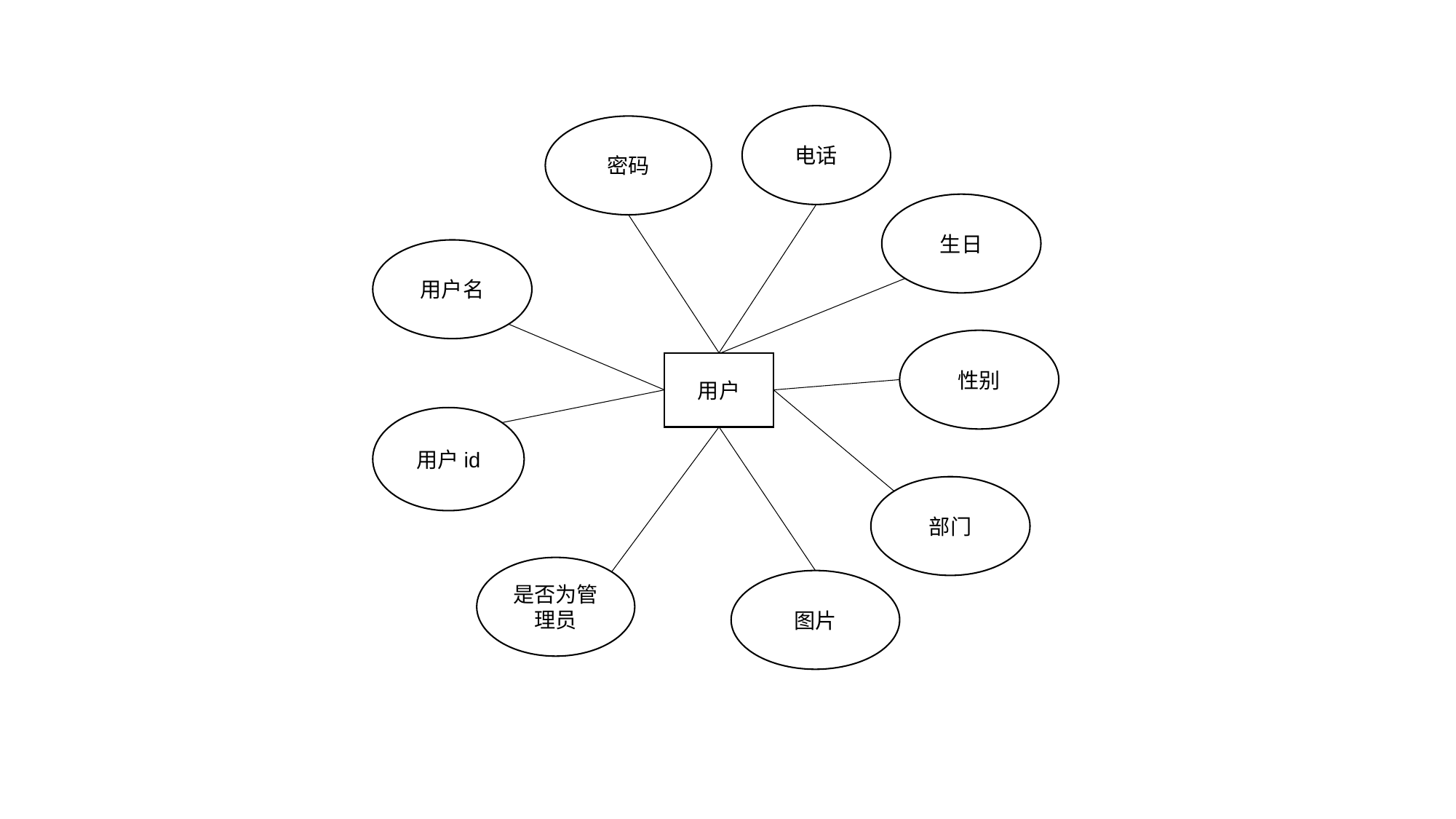

电话
密码
生日
用户名
性别
用户
用户id
部门
是否为管理员
图片